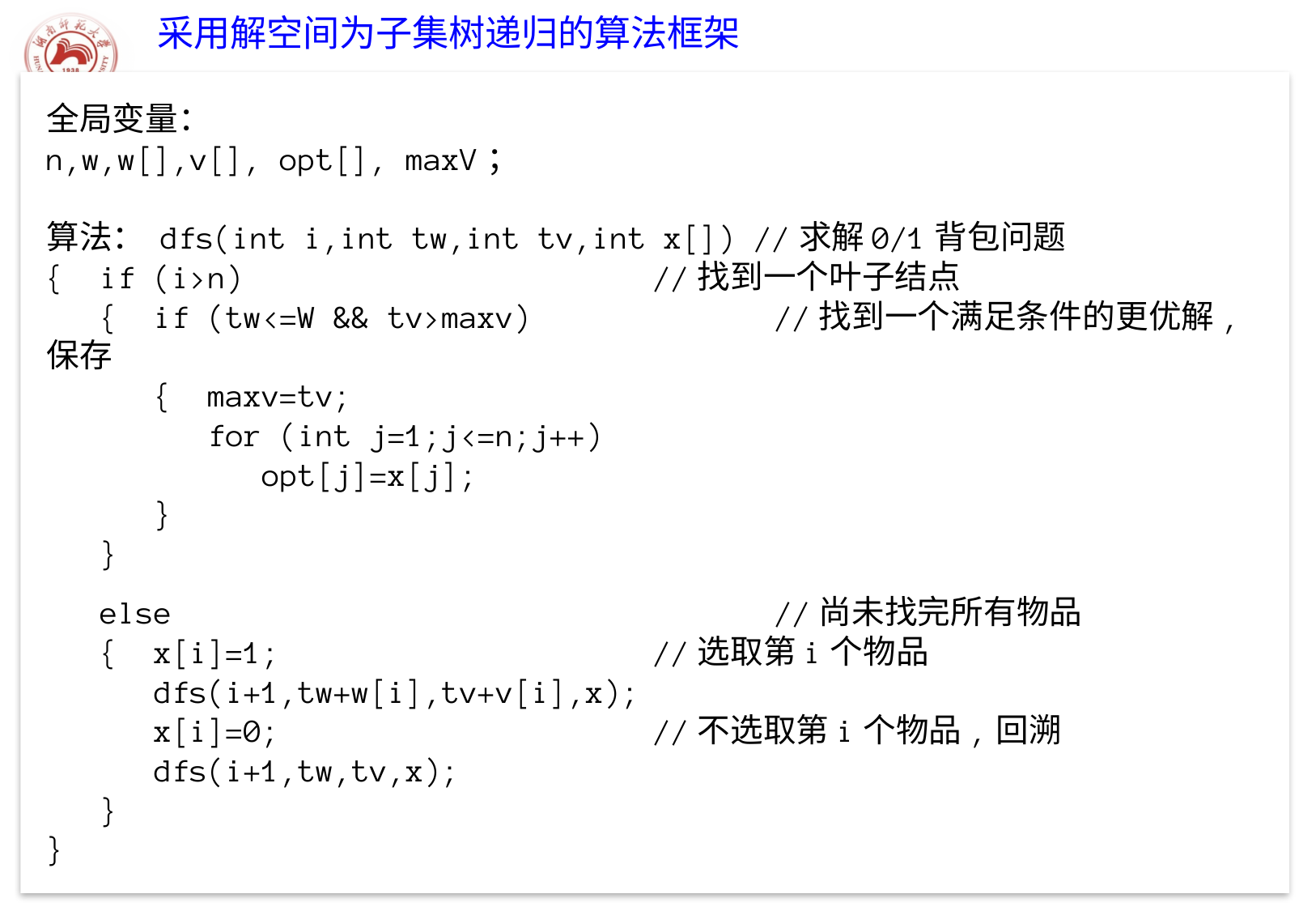

采用解空间为子集树递归的算法框架
全局变量：
n,w,w[],v[], opt[], maxV；

算法： dfs(int i,int tw,int tv,int x[]) //求解0/1背包问题
{  if (i>n)				//找到一个叶子结点
   {  if (tw<=W && tv>maxv)		//找到一个满足条件的更优解,保存
      {  maxv=tv;
         for (int j=1;j<=n;j++)
            opt[j]=x[j];
      }
   }
   else					//尚未找完所有物品
   {  x[i]=1;				//选取第i个物品
      dfs(i+1,tw+w[i],tv+v[i],x);
      x[i]=0;				//不选取第i个物品,回溯
      dfs(i+1,tw,tv,x);
   }
}